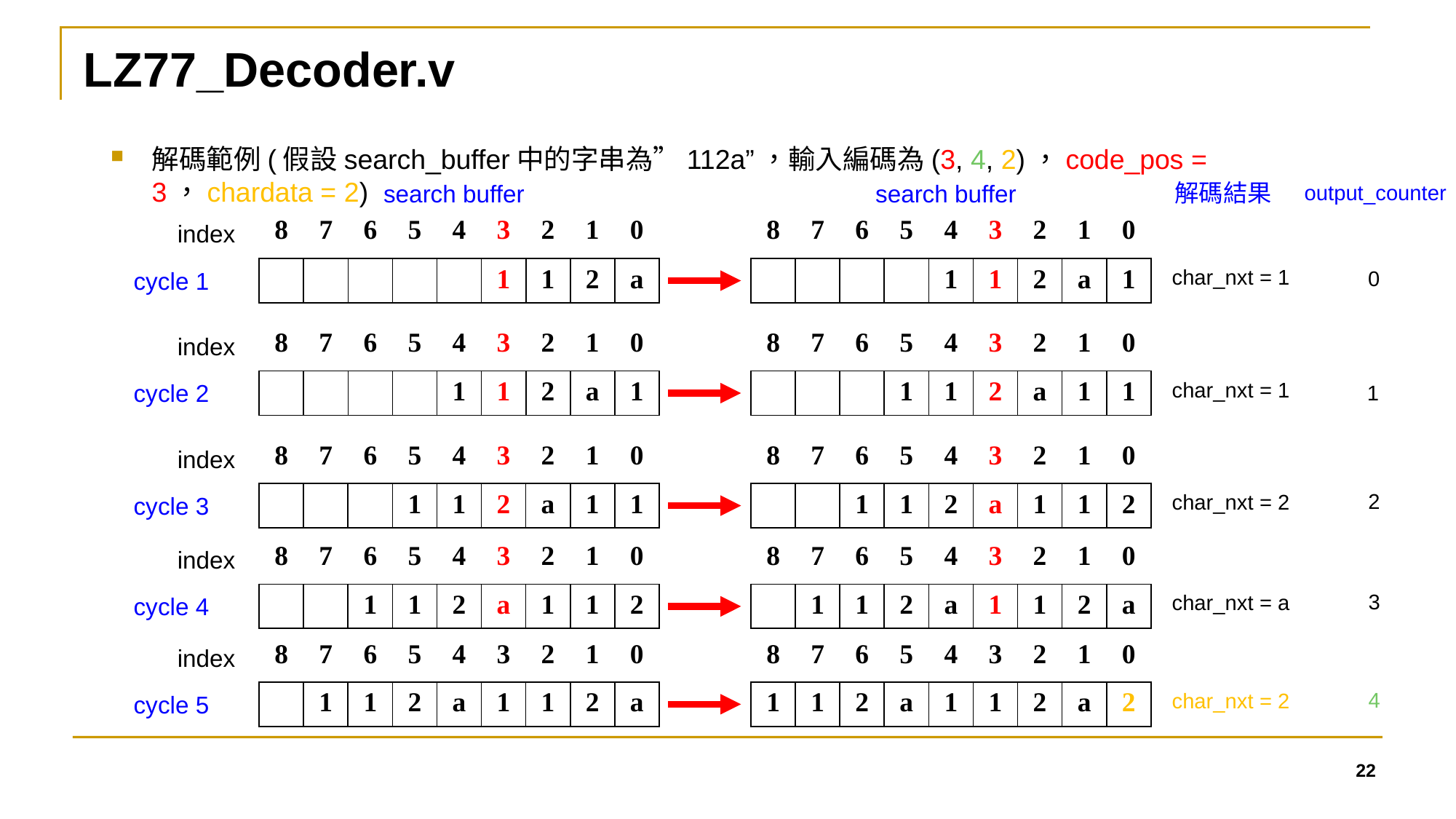

# LZ77_Decoder.v
解碼範例(假設search_buffer中的字串為”112a”，輸入編碼為(3, 4, 2)，code_pos = 3，chardata = 2)

解碼結果
search buffer
search buffer
output_counter
| 8 | 7 | 6 | 5 | 4 | 3 | 2 | 1 | 0 |
| --- | --- | --- | --- | --- | --- | --- | --- | --- |
| 8 | 7 | 6 | 5 | 4 | 3 | 2 | 1 | 0 |
| --- | --- | --- | --- | --- | --- | --- | --- | --- |
index
|  |  |  |  |  | 1 | 1 | 2 | a |
| --- | --- | --- | --- | --- | --- | --- | --- | --- |
|  |  |  |  | 1 | 1 | 2 | a | 1 |
| --- | --- | --- | --- | --- | --- | --- | --- | --- |
char_nxt = 1
0
cycle 1
| 8 | 7 | 6 | 5 | 4 | 3 | 2 | 1 | 0 |
| --- | --- | --- | --- | --- | --- | --- | --- | --- |
| 8 | 7 | 6 | 5 | 4 | 3 | 2 | 1 | 0 |
| --- | --- | --- | --- | --- | --- | --- | --- | --- |
index
|  |  |  |  | 1 | 1 | 2 | a | 1 |
| --- | --- | --- | --- | --- | --- | --- | --- | --- |
|  |  |  | 1 | 1 | 2 | a | 1 | 1 |
| --- | --- | --- | --- | --- | --- | --- | --- | --- |
char_nxt = 1
cycle 2
1
| 8 | 7 | 6 | 5 | 4 | 3 | 2 | 1 | 0 |
| --- | --- | --- | --- | --- | --- | --- | --- | --- |
| 8 | 7 | 6 | 5 | 4 | 3 | 2 | 1 | 0 |
| --- | --- | --- | --- | --- | --- | --- | --- | --- |
index
2
|  |  |  | 1 | 1 | 2 | a | 1 | 1 |
| --- | --- | --- | --- | --- | --- | --- | --- | --- |
|  |  | 1 | 1 | 2 | a | 1 | 1 | 2 |
| --- | --- | --- | --- | --- | --- | --- | --- | --- |
char_nxt = 2
cycle 3
| 8 | 7 | 6 | 5 | 4 | 3 | 2 | 1 | 0 |
| --- | --- | --- | --- | --- | --- | --- | --- | --- |
| 8 | 7 | 6 | 5 | 4 | 3 | 2 | 1 | 0 |
| --- | --- | --- | --- | --- | --- | --- | --- | --- |
index
3
|  |  | 1 | 1 | 2 | a | 1 | 1 | 2 |
| --- | --- | --- | --- | --- | --- | --- | --- | --- |
|  | 1 | 1 | 2 | a | 1 | 1 | 2 | a |
| --- | --- | --- | --- | --- | --- | --- | --- | --- |
char_nxt = a
cycle 4
| 8 | 7 | 6 | 5 | 4 | 3 | 2 | 1 | 0 |
| --- | --- | --- | --- | --- | --- | --- | --- | --- |
| 8 | 7 | 6 | 5 | 4 | 3 | 2 | 1 | 0 |
| --- | --- | --- | --- | --- | --- | --- | --- | --- |
index
4
|  | 1 | 1 | 2 | a | 1 | 1 | 2 | a |
| --- | --- | --- | --- | --- | --- | --- | --- | --- |
| 1 | 1 | 2 | a | 1 | 1 | 2 | a | 2 |
| --- | --- | --- | --- | --- | --- | --- | --- | --- |
char_nxt = 2
cycle 5
22